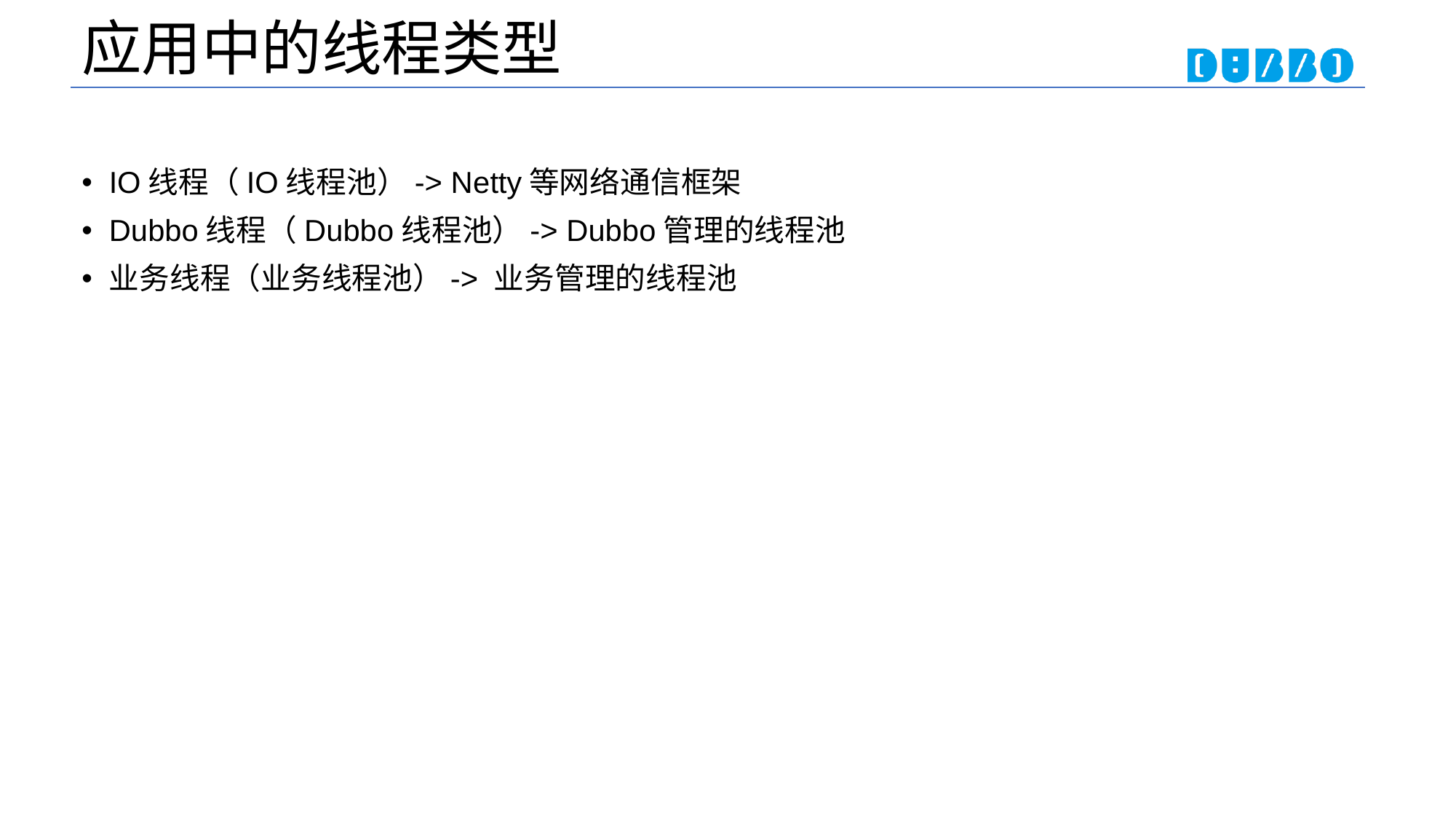

# 应用中的线程类型
IO线程（IO线程池）-> Netty等网络通信框架
Dubbo线程（Dubbo线程池）-> Dubbo管理的线程池
业务线程（业务线程池）-> 业务管理的线程池